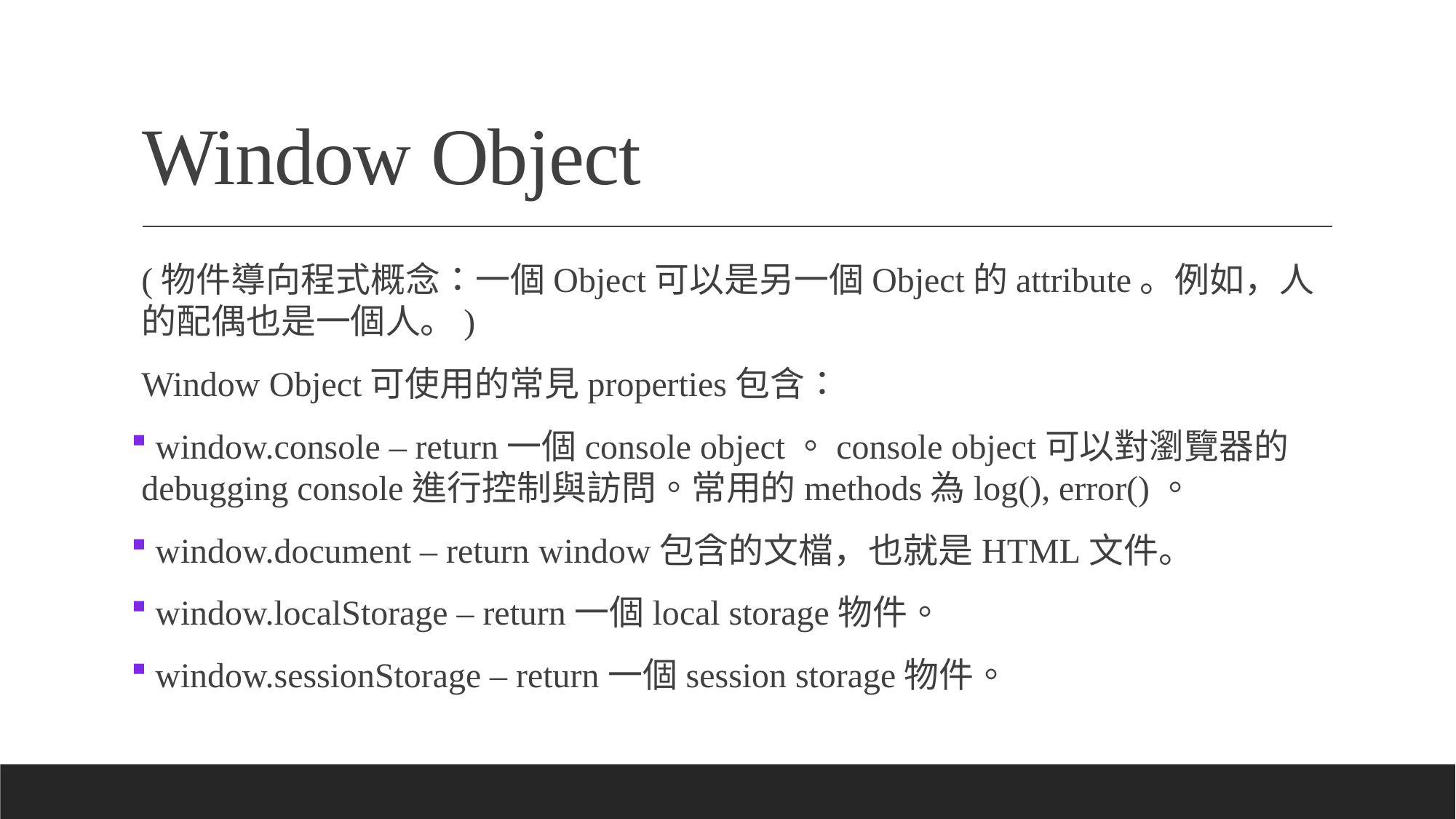

# Window Object
(物件導向程式概念：一個Object可以是另一個Object的attribute。例如，人的配偶也是一個人。)
Window Object可使用的常見properties包含：
 window.console – return一個console object。console object可以對瀏覽器的debugging console進行控制與訪問。常用的methods為log(), error()。
 window.document – return window包含的文檔，也就是HTML文件。
 window.localStorage – return一個local storage物件。
 window.sessionStorage – return一個session storage物件。